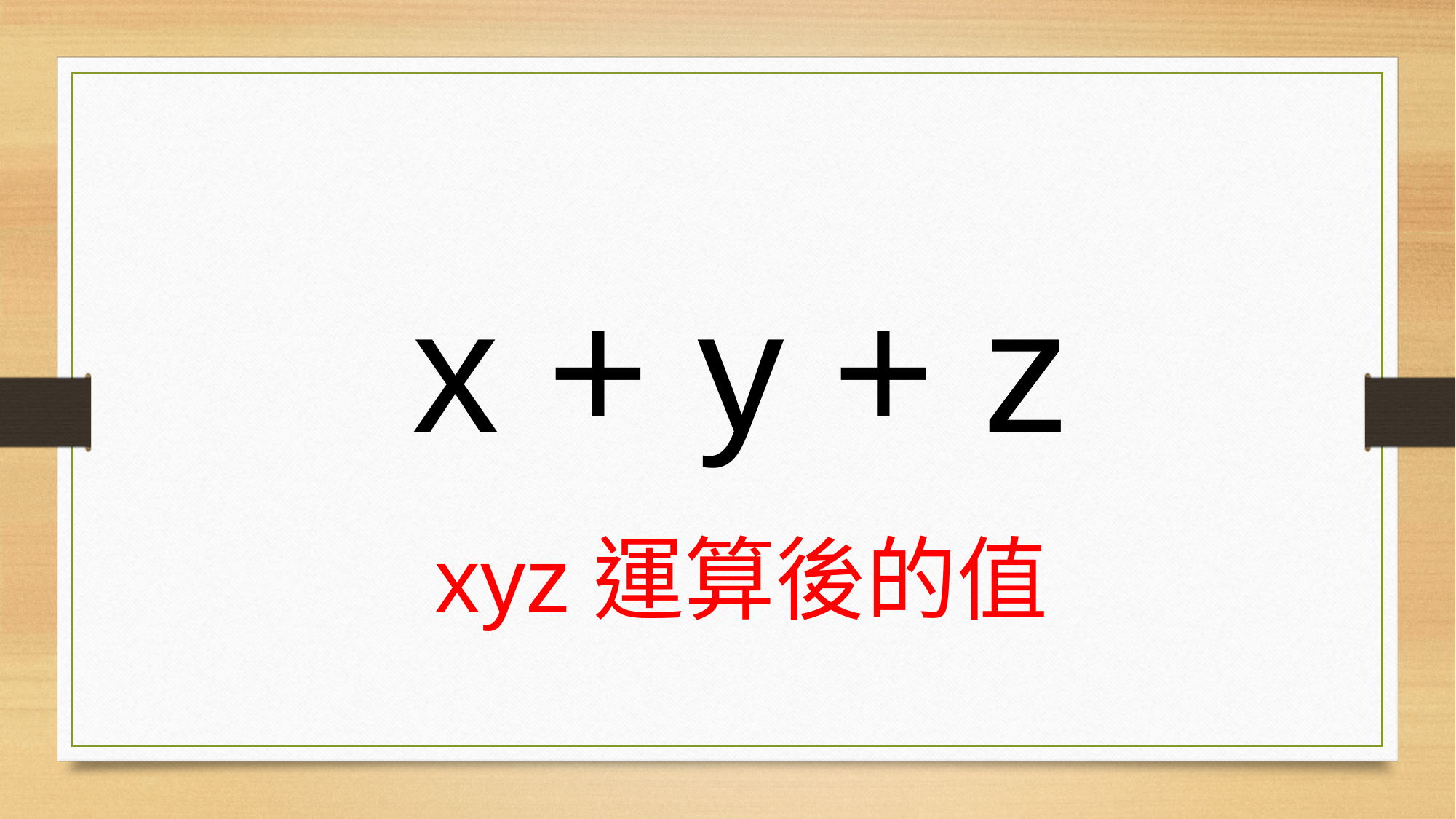

# x + y + z xyz運算後的值